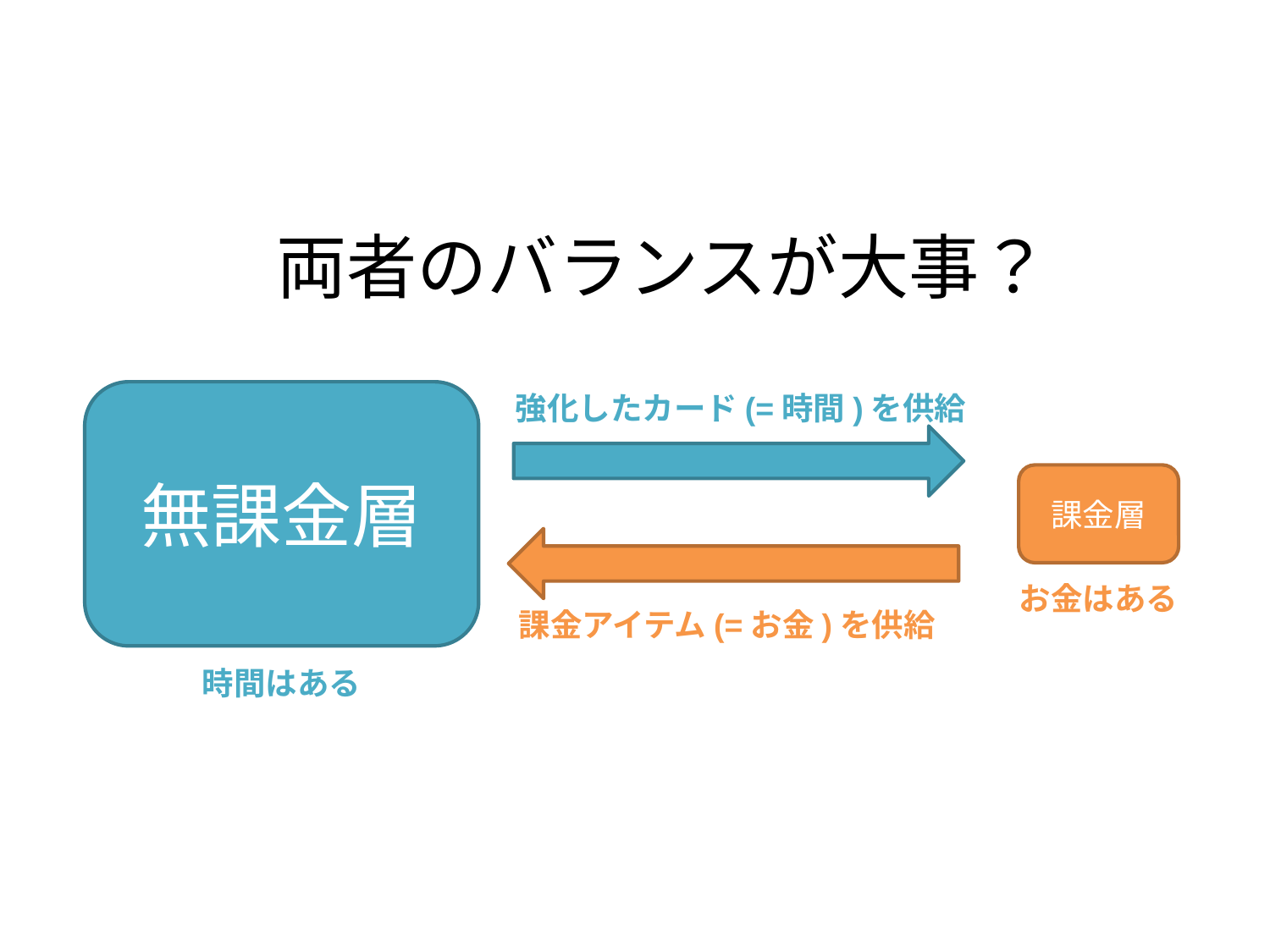

両者のバランスが大事？
無課金層
強化したカード(=時間)を供給

課金層

お金はある
課金アイテム(=お金)を供給
時間はある